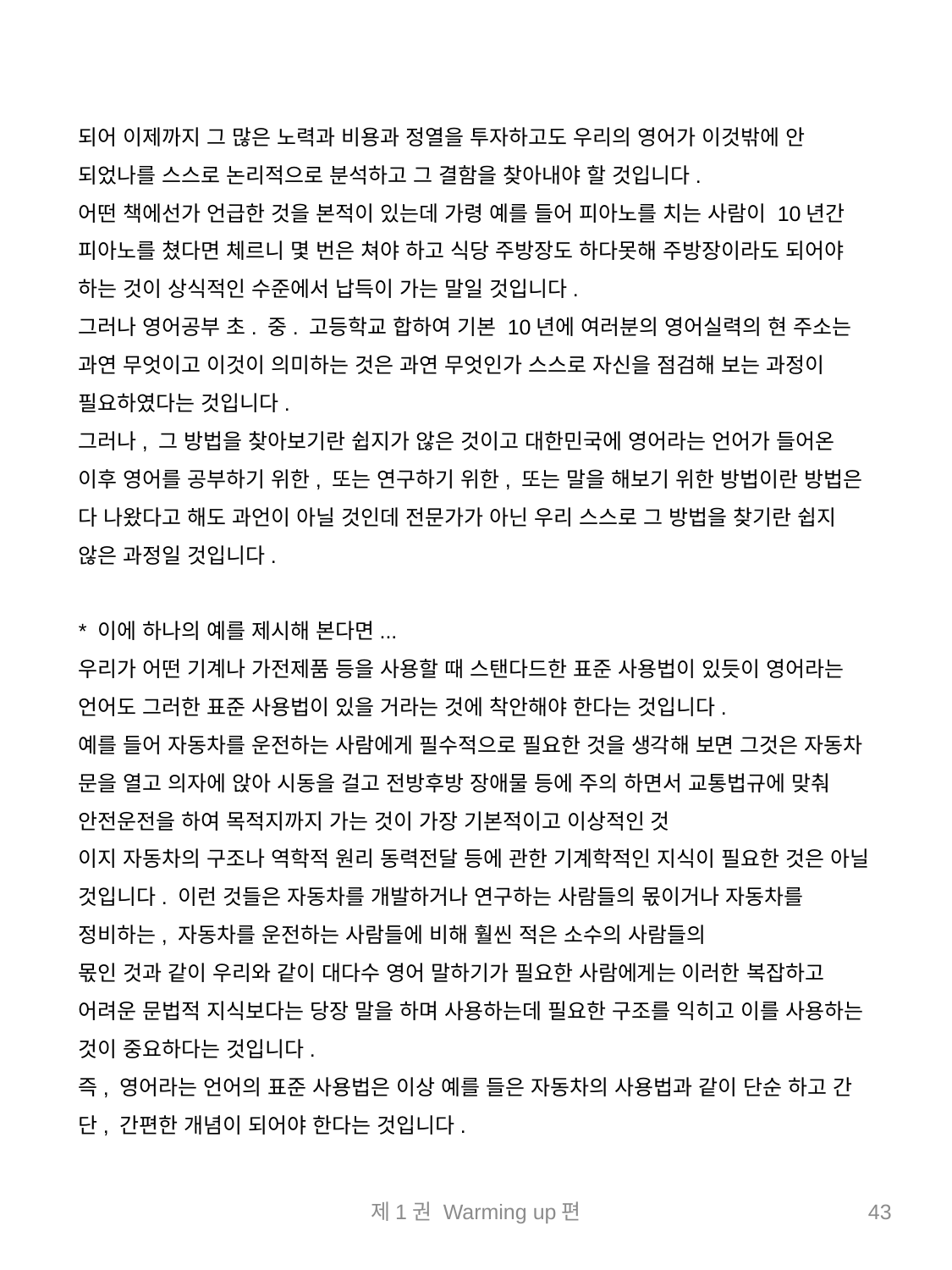

되어 이제까지 그 많은 노력과 비용과 정열을 투자하고도 우리의 영어가 이것밖에 안 되었나를 스스로 논리적으로 분석하고 그 결함을 찾아내야 할 것입니다.
어떤 책에선가 언급한 것을 본적이 있는데 가령 예를 들어 피아노를 치는 사람이 10년간 피아노를 쳤다면 체르니 몇 번은 쳐야 하고 식당 주방장도 하다못해 주방장이라도 되어야 하는 것이 상식적인 수준에서 납득이 가는 말일 것입니다.
그러나 영어공부 초. 중. 고등학교 합하여 기본 10년에 여러분의 영어실력의 현 주소는 과연 무엇이고 이것이 의미하는 것은 과연 무엇인가 스스로 자신을 점검해 보는 과정이 필요하였다는 것입니다.
그러나, 그 방법을 찾아보기란 쉽지가 않은 것이고 대한민국에 영어라는 언어가 들어온 이후 영어를 공부하기 위한, 또는 연구하기 위한, 또는 말을 해보기 위한 방법이란 방법은 다 나왔다고 해도 과언이 아닐 것인데 전문가가 아닌 우리 스스로 그 방법을 찾기란 쉽지 않은 과정일 것입니다.

* 이에 하나의 예를 제시해 본다면...
우리가 어떤 기계나 가전제품 등을 사용할 때 스탠다드한 표준 사용법이 있듯이 영어라는 언어도 그러한 표준 사용법이 있을 거라는 것에 착안해야 한다는 것입니다.
예를 들어 자동차를 운전하는 사람에게 필수적으로 필요한 것을 생각해 보면 그것은 자동차 문을 열고 의자에 앉아 시동을 걸고 전방후방 장애물 등에 주의 하면서 교통법규에 맞춰 안전운전을 하여 목적지까지 가는 것이 가장 기본적이고 이상적인 것
이지 자동차의 구조나 역학적 원리 동력전달 등에 관한 기계학적인 지식이 필요한 것은 아닐 것입니다. 이런 것들은 자동차를 개발하거나 연구하는 사람들의 몫이거나 자동차를 정비하는, 자동차를 운전하는 사람들에 비해 훨씬 적은 소수의 사람들의
몫인 것과 같이 우리와 같이 대다수 영어 말하기가 필요한 사람에게는 이러한 복잡하고 어려운 문법적 지식보다는 당장 말을 하며 사용하는데 필요한 구조를 익히고 이를 사용하는 것이 중요하다는 것입니다.
즉, 영어라는 언어의 표준 사용법은 이상 예를 들은 자동차의 사용법과 같이 단순 하고 간단, 간편한 개념이 되어야 한다는 것입니다.
제1권 Warming up편
43